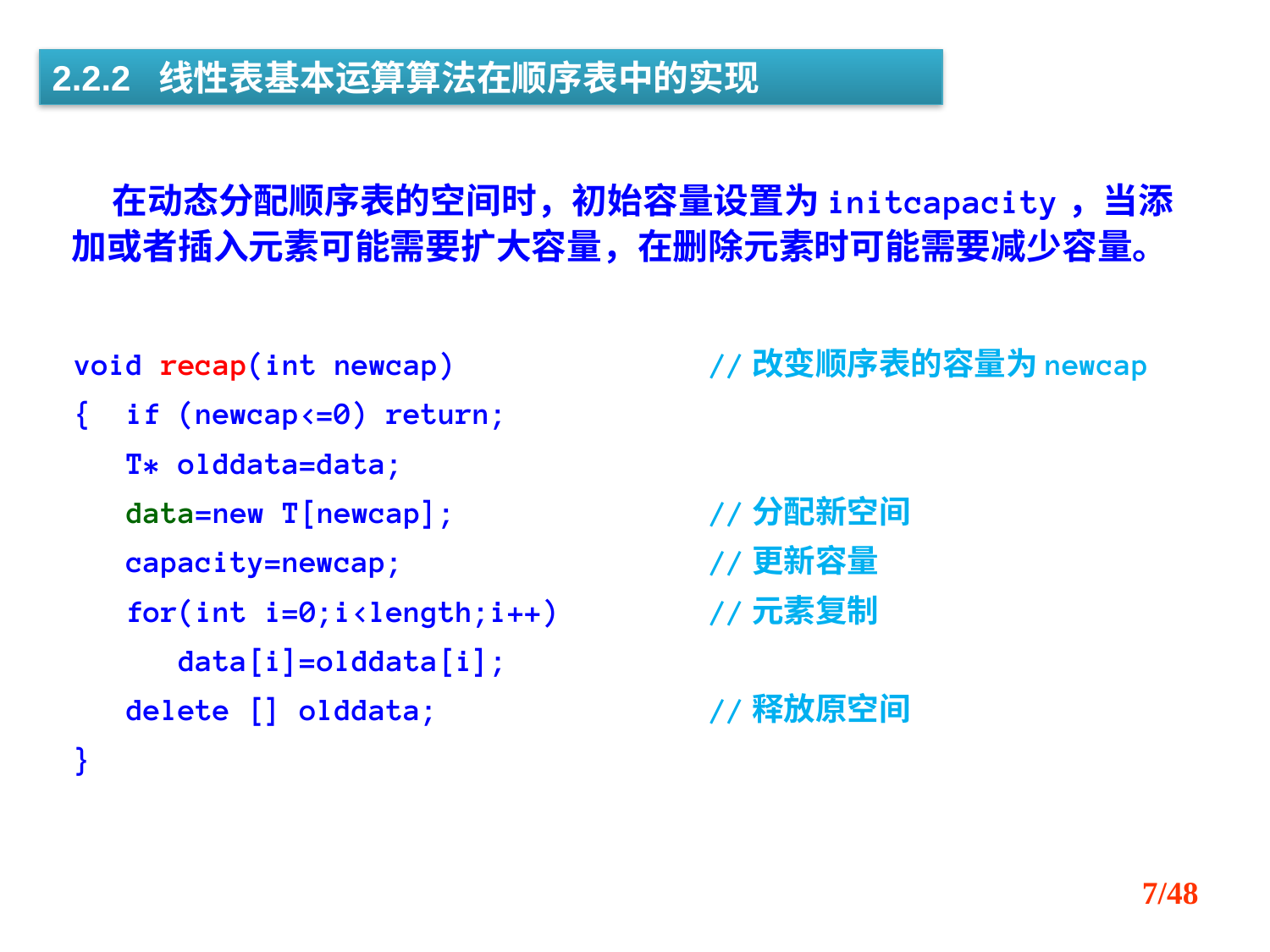

2.2.2  线性表基本运算算法在顺序表中的实现
    在动态分配顺序表的空间时，初始容量设置为initcapacity，当添加或者插入元素可能需要扩大容量，在删除元素时可能需要减少容量。
void recap(int newcap)		//改变顺序表的容量为newcap
{  if (newcap<=0) return;
   T* olddata=data;
   data=new T[newcap];		//分配新空间
   capacity=newcap;			//更新容量
   for(int i=0;i<length;i++)		//元素复制
      data[i]=olddata[i];
   delete [] olddata;			//释放原空间
}
7/48